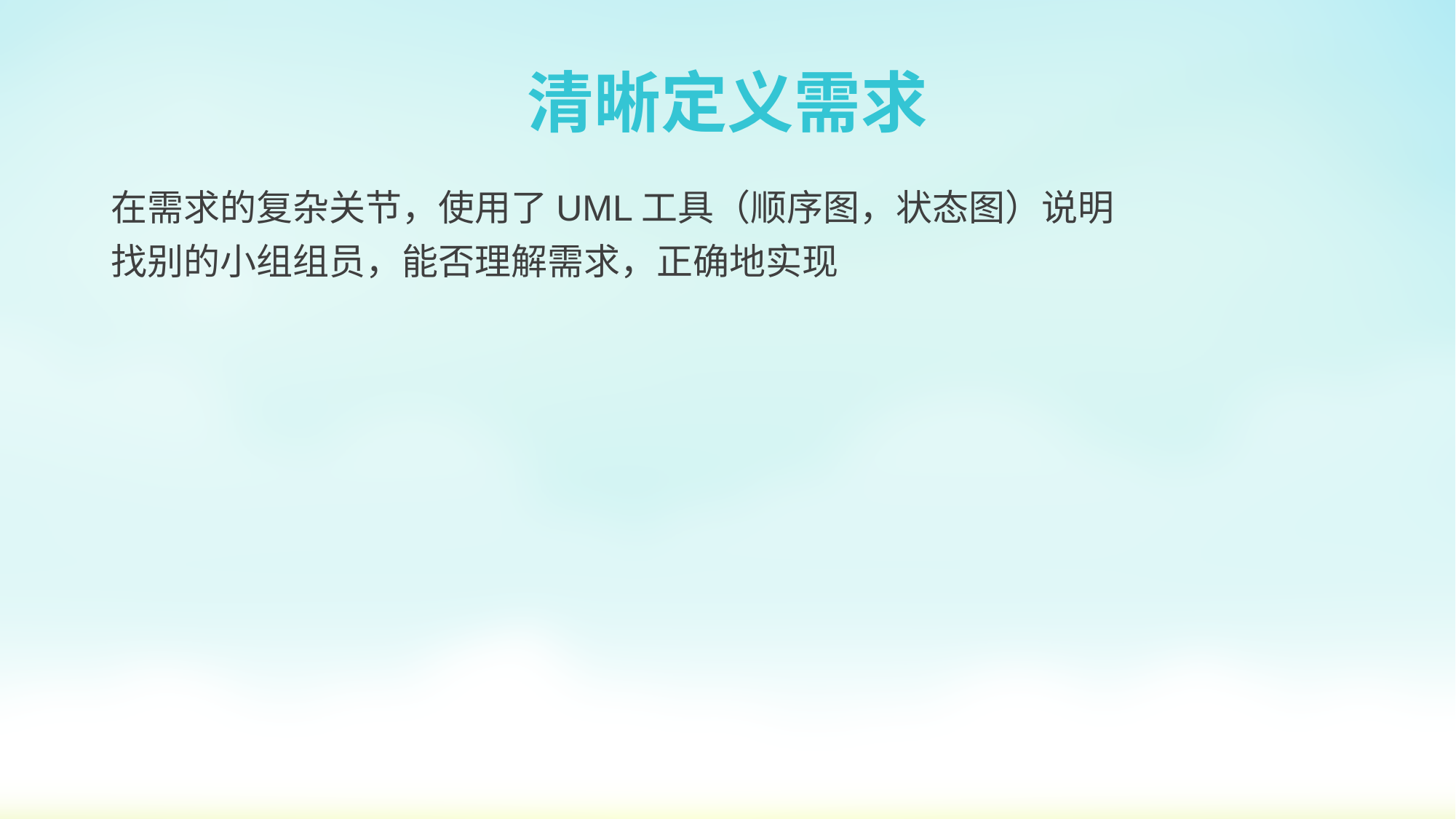

# 清晰定义需求
在需求的复杂关节，使用了UML工具（顺序图，状态图）说明
找别的小组组员，能否理解需求，正确地实现